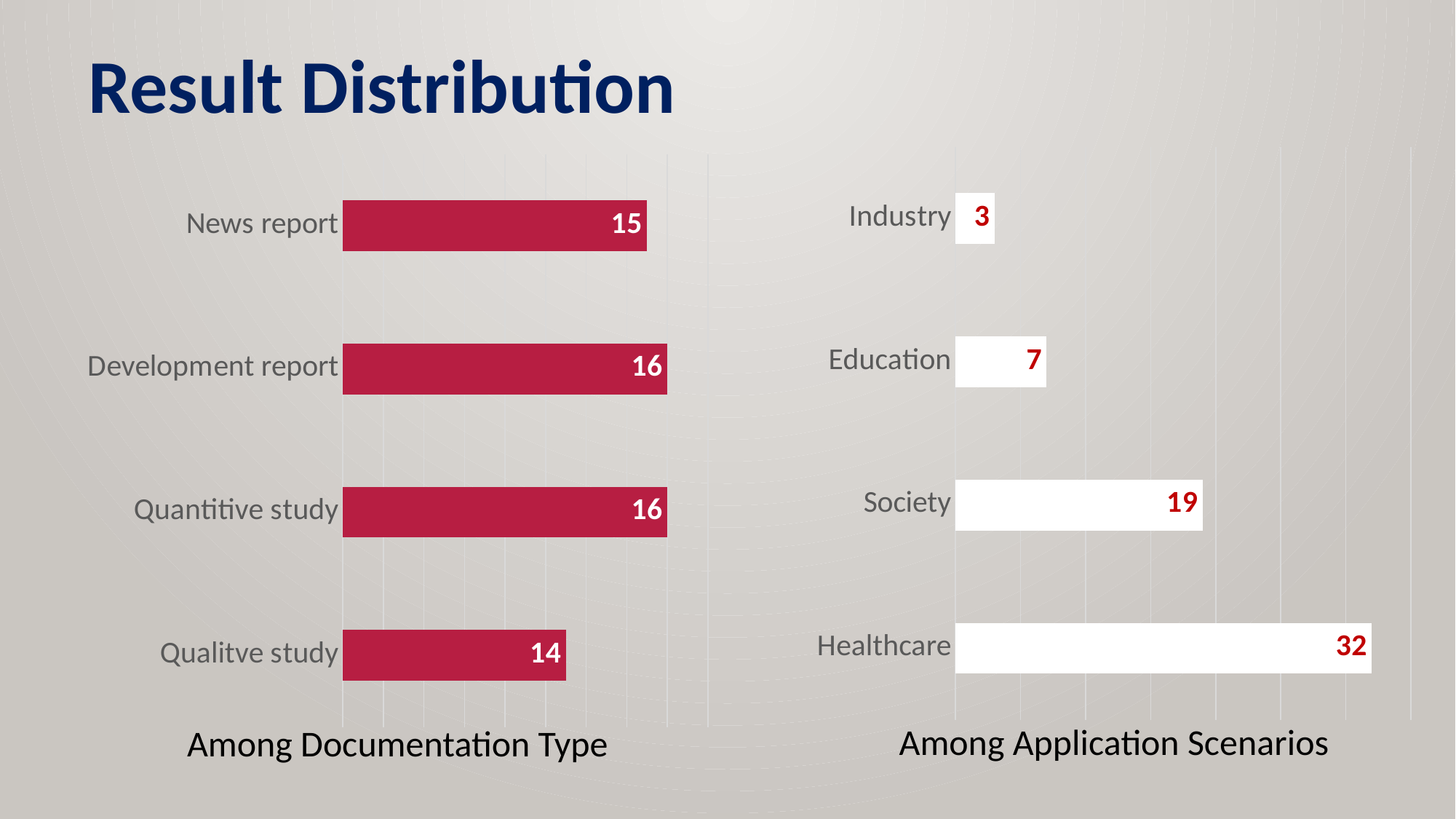

Result Distribution

### Chart

| Category |
|---|

### Chart

| Category | 系列 1 |
|---|---|
| Healthcare | 32.0 |
| Society | 19.0 |
| Education | 7.0 |
| Industry | 3.0 |
Among Application Scenarios

### Chart

| Category | 系列 1 |
|---|---|
| Qualitve study | 11.0 |
| Quantitive study | 16.0 |
| Development report | 16.0 |
| News report | 15.0 |

### Chart

| Category |
|---|
Among Documentation Type